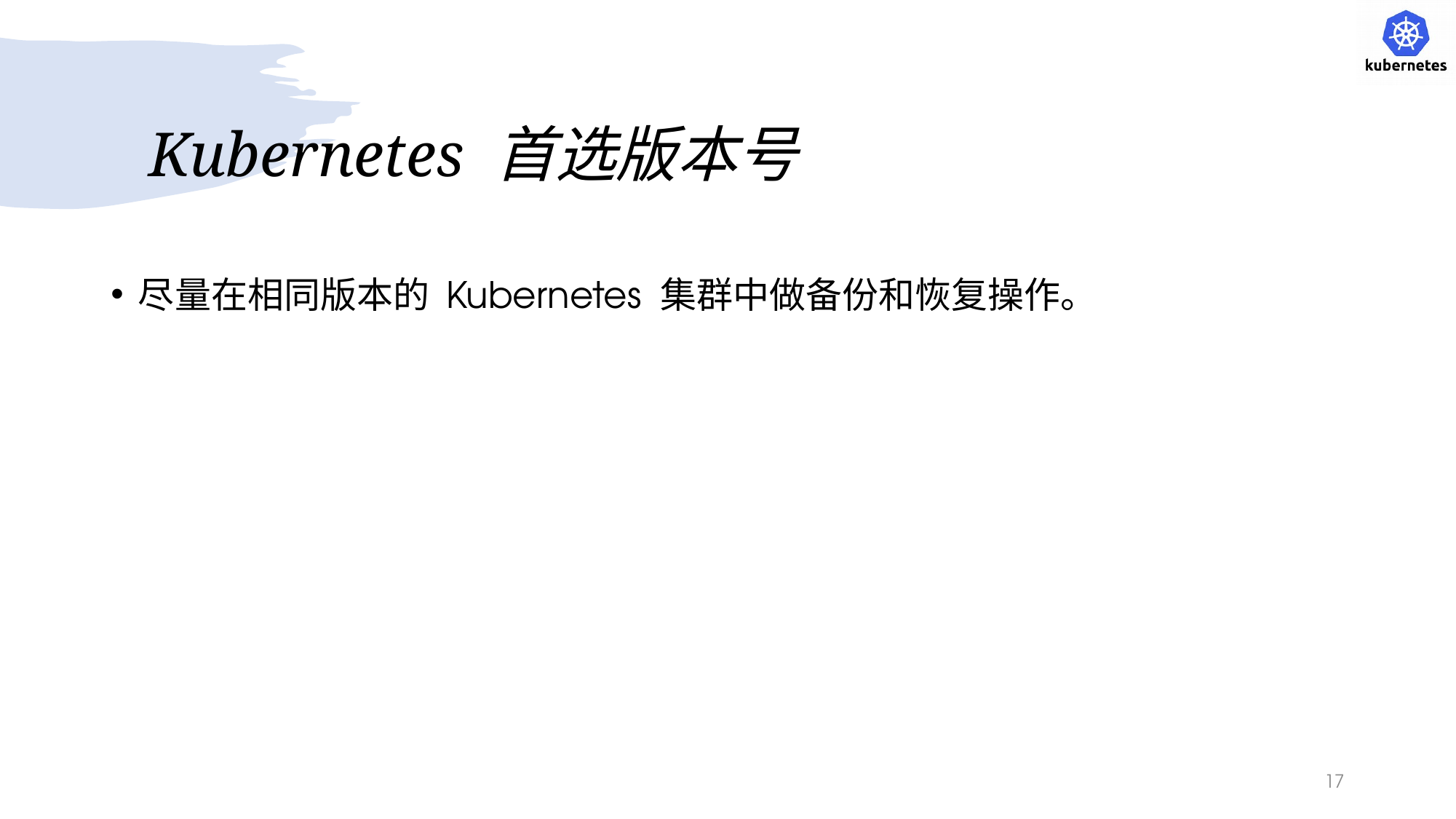

# Kubernetes 首选版本号
尽量在相同版本的 Kubernetes 集群中做备份和恢复操作。
17